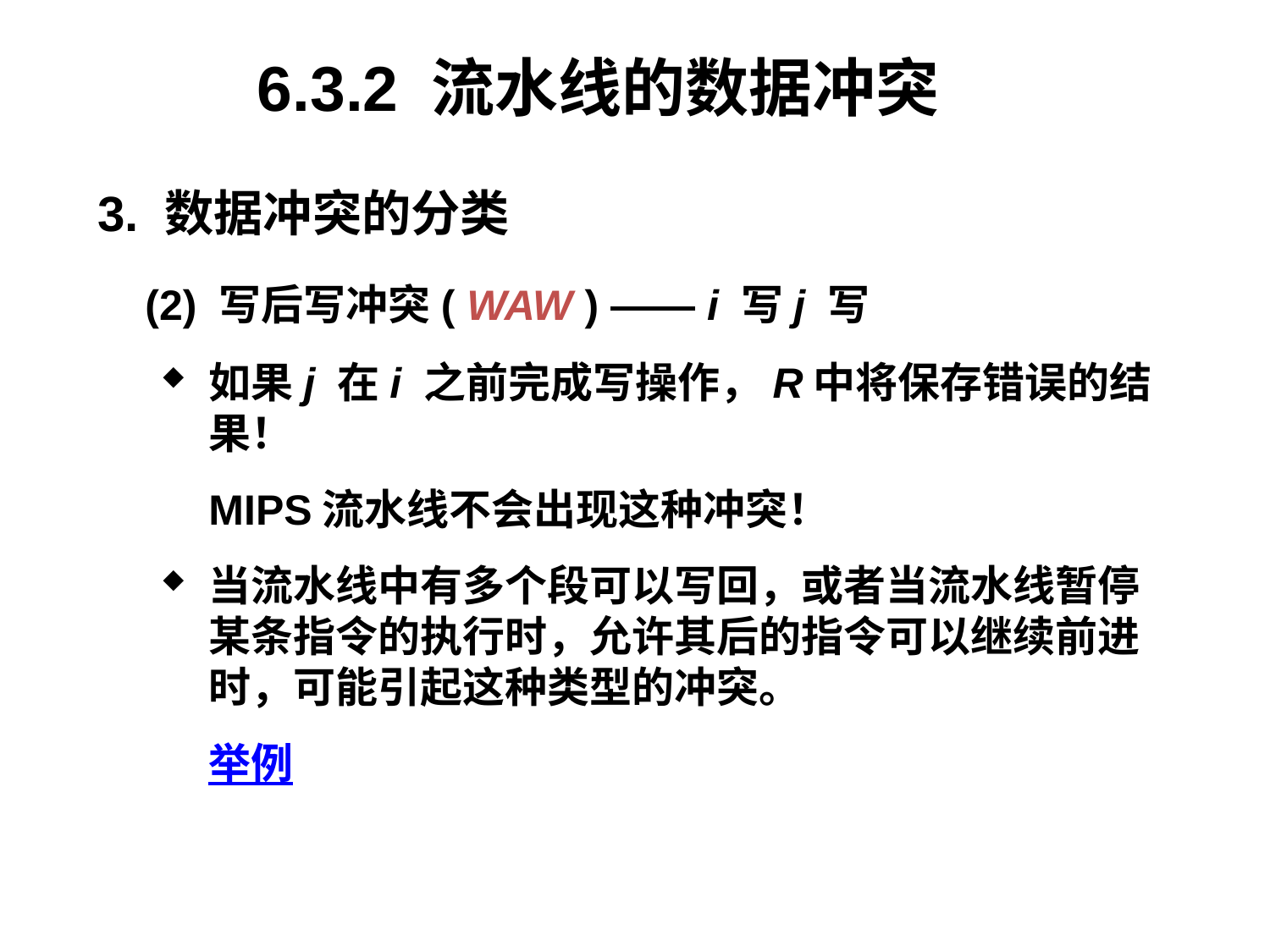

6.3.2 流水线的数据冲突
3. 数据冲突的分类
	(2) 写后写冲突( WAW ) —— i 写j 写
如果j 在i 之前完成写操作，R中将保存错误的结果！
	MIPS流水线不会出现这种冲突！
当流水线中有多个段可以写回，或者当流水线暂停某条指令的执行时，允许其后的指令可以继续前进时，可能引起这种类型的冲突。
	举例